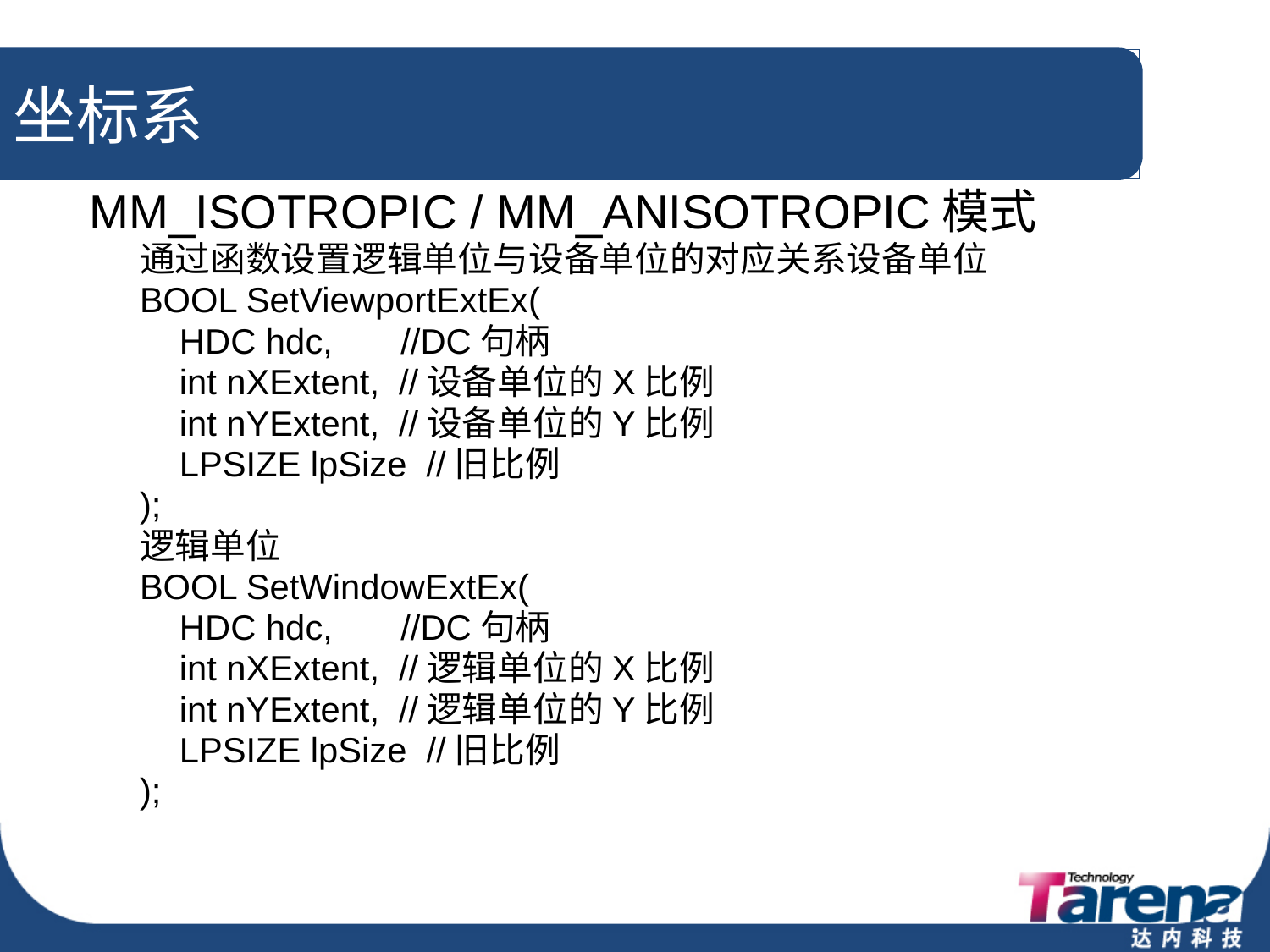

# 坐标系
 MM_ISOTROPIC / MM_ANISOTROPIC模式
通过函数设置逻辑单位与设备单位的对应关系设备单位
BOOL SetViewportExtEx(
	HDC hdc,       //DC句柄
	int nXExtent,  //设备单位的X比例
	int nYExtent,  //设备单位的Y比例
	LPSIZE lpSize  //旧比例
);
逻辑单位
BOOL SetWindowExtEx(
	HDC hdc,       //DC句柄
	int nXExtent,  //逻辑单位的X比例
	int nYExtent,  //逻辑单位的Y比例
	LPSIZE lpSize  //旧比例
);